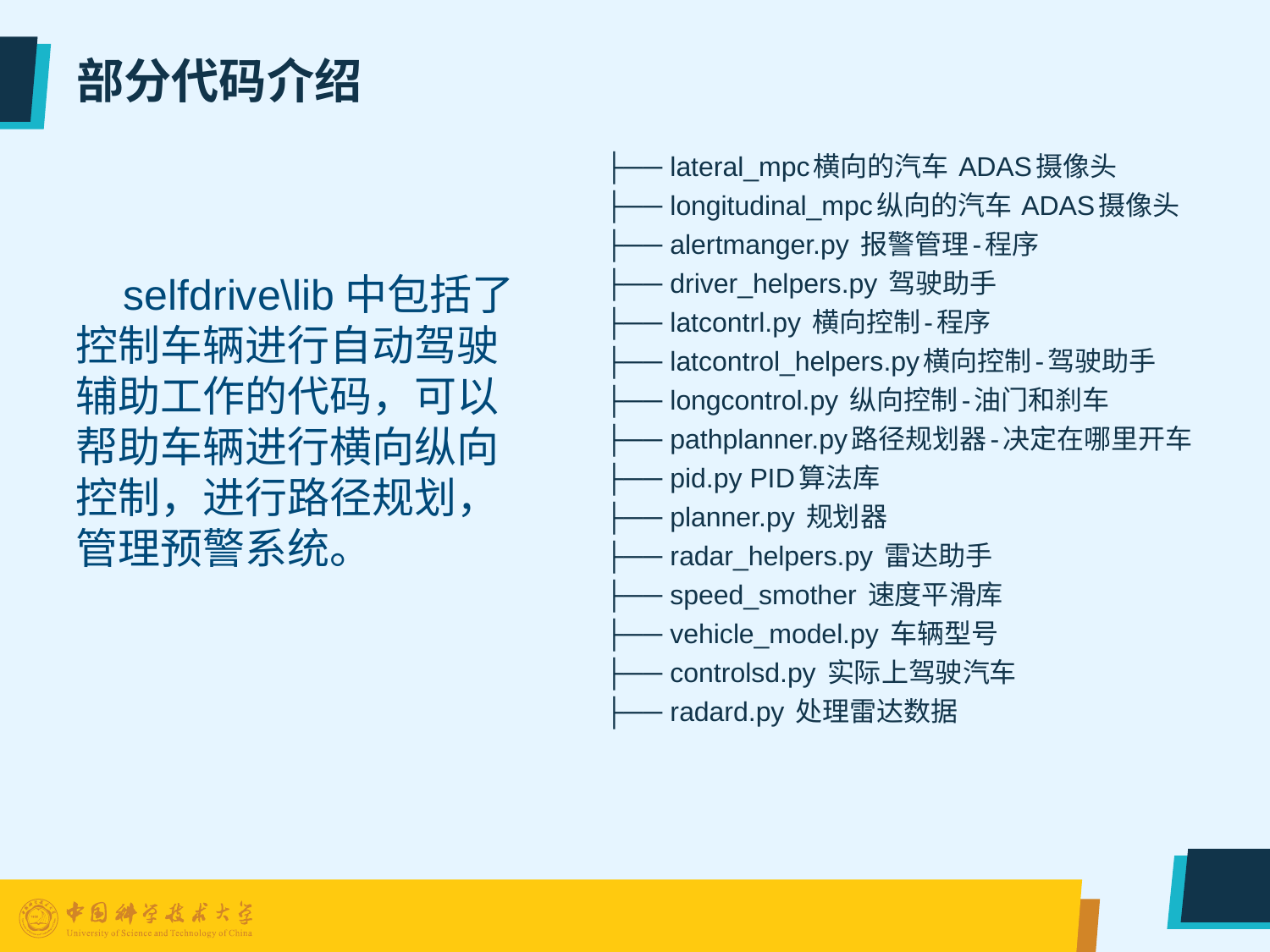

# 部分代码介绍
├── lateral_mpc横向的汽车 ADAS摄像头
├── longitudinal_mpc纵向的汽车 ADAS摄像头
├── alertmanger.py 报警管理-程序
├── driver_helpers.py 驾驶助手
├── latcontrl.py 横向控制-程序
├── latcontrol_helpers.py横向控制-驾驶助手
├── longcontrol.py 纵向控制-油门和刹车
├── pathplanner.py路径规划器-决定在哪里开车
├── pid.py PID算法库
├── planner.py 规划器
├── radar_helpers.py 雷达助手
├── speed_smother 速度平滑库
├── vehicle_model.py 车辆型号
├── controlsd.py 实际上驾驶汽车
├── radard.py 处理雷达数据

    selfdrive\lib中包括了控制车辆进行自动驾驶辅助工作的代码，可以帮助车辆进行横向纵向控制，进行路径规划，管理预警系统。
17